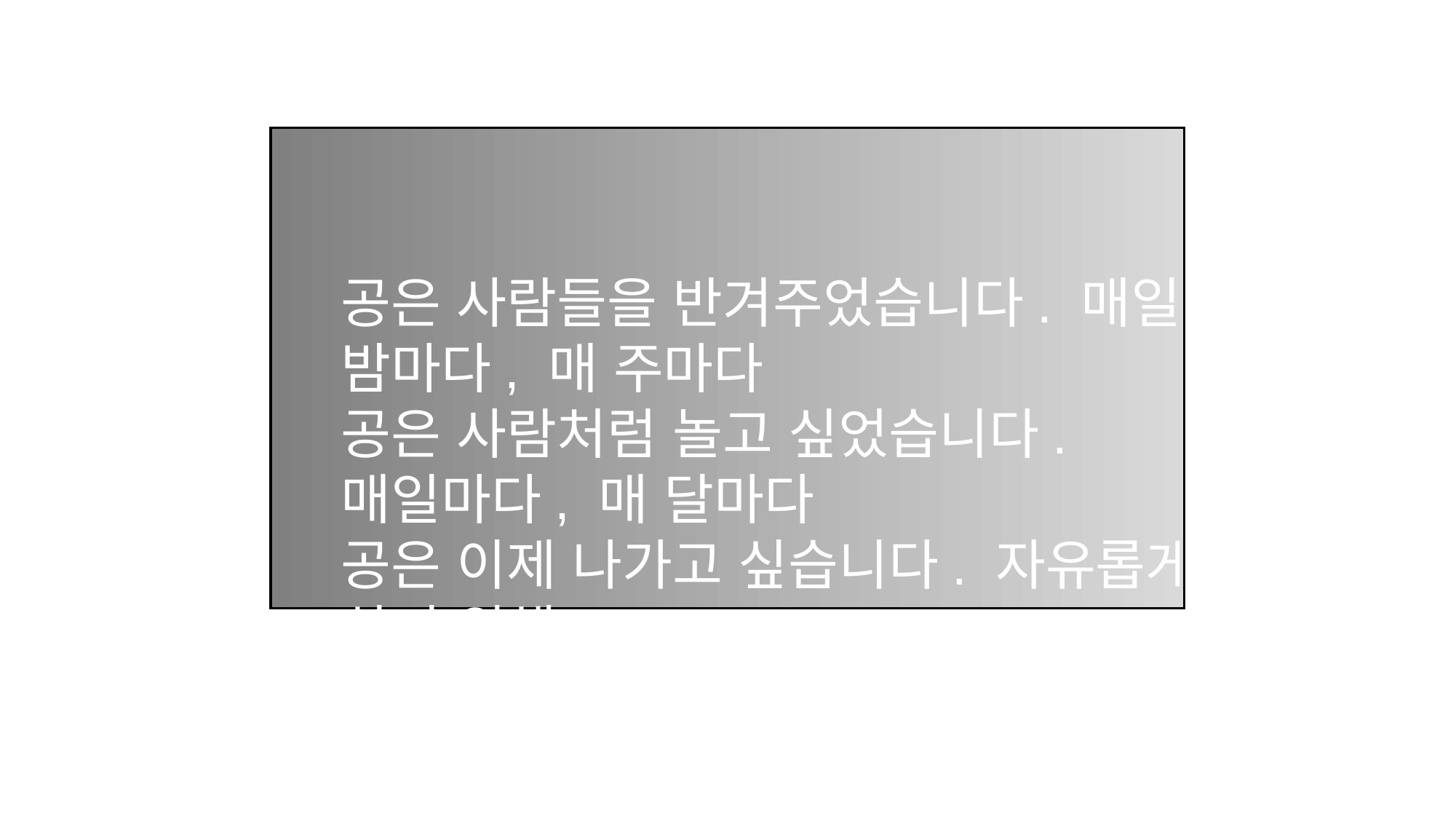

공은 사람들을 반겨주었습니다. 매일 밤마다, 매 주마다
공은 사람처럼 놀고 싶었습니다. 매일마다, 매 달마다
공은 이제 나가고 싶습니다. 자유롭게 살기 위해..